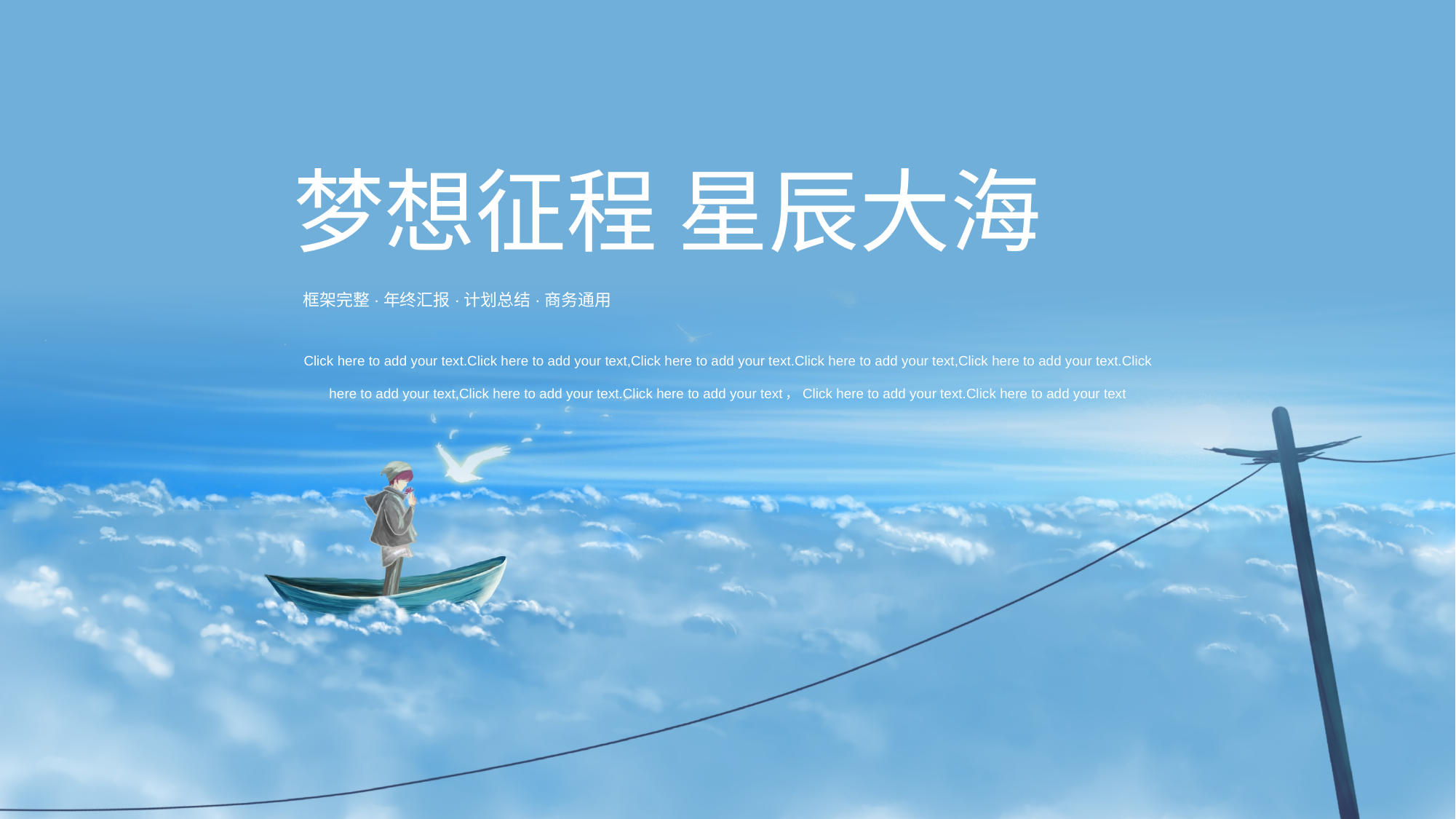

梦想征程 星辰大海
框架完整·年终汇报·计划总结·商务通用
Click here to add your text.Click here to add your text,Click here to add your text.Click here to add your text,Click here to add your text.Click here to add your text,Click here to add your text.Click here to add your text，Click here to add your text.Click here to add your text